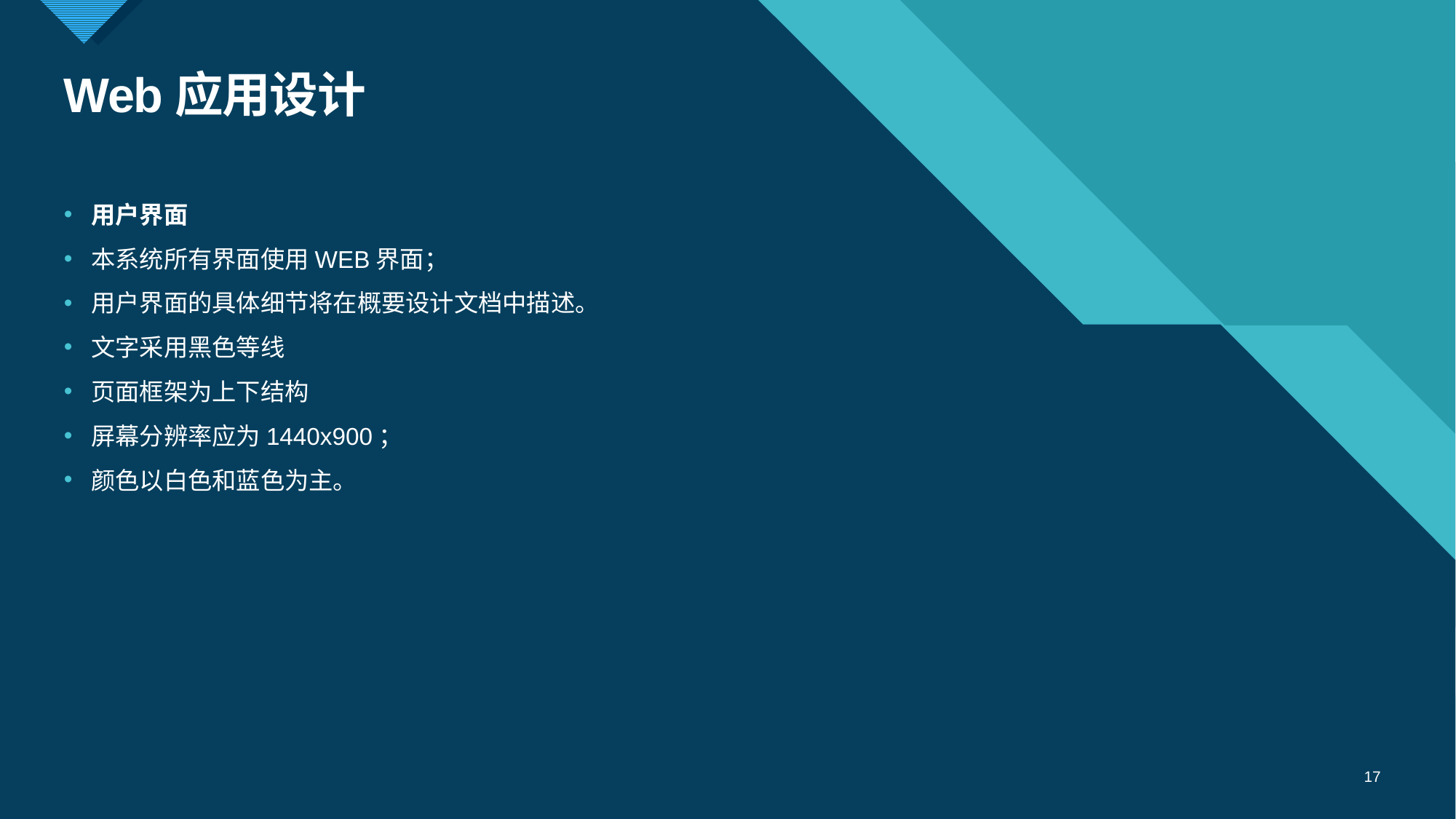

# Web应用设计
用户界面
本系统所有界面使用WEB界面；
用户界面的具体细节将在概要设计文档中描述。
文字采用黑色等线
页面框架为上下结构
屏幕分辨率应为1440x900；
颜色以白色和蓝色为主。
17